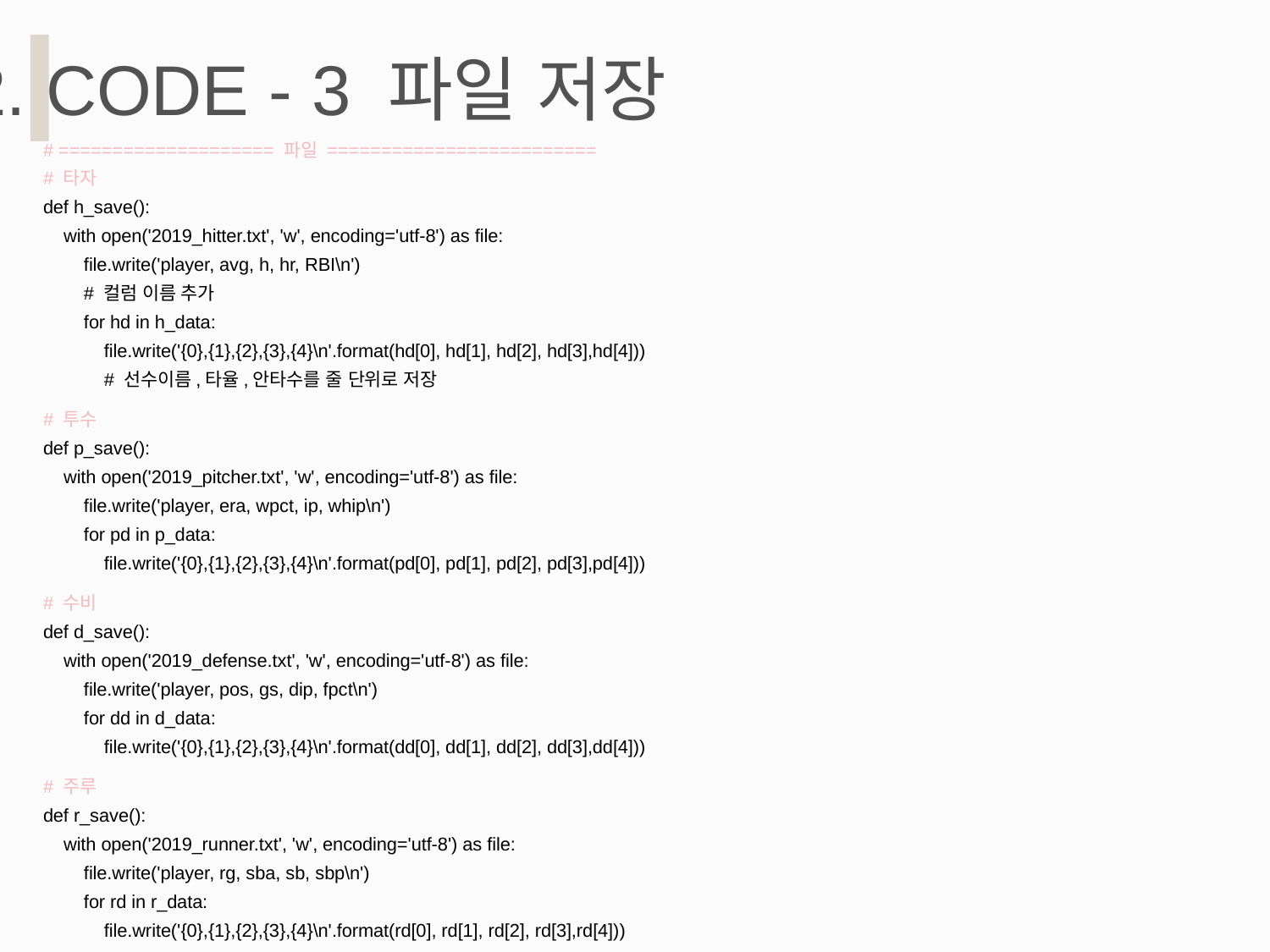

2. CODE - 3 파일 저장
# ==================== 파일 =========================
# 타자
def h_save():
    with open('2019_hitter.txt', 'w', encoding='utf-8') as file:
        file.write('player, avg, h, hr, RBI\n')
        # 컬럼 이름 추가
        for hd in h_data:
            file.write('{0},{1},{2},{3},{4}\n'.format(hd[0], hd[1], hd[2], hd[3],hd[4]))
            # 선수이름,타율,안타수를 줄 단위로 저장
# 투수
def p_save():
    with open('2019_pitcher.txt', 'w', encoding='utf-8') as file:
        file.write('player, era, wpct, ip, whip\n')
        for pd in p_data:
            file.write('{0},{1},{2},{3},{4}\n'.format(pd[0], pd[1], pd[2], pd[3],pd[4]))
# 수비
def d_save():
    with open('2019_defense.txt', 'w', encoding='utf-8') as file:
        file.write('player, pos, gs, dip, fpct\n')
        for dd in d_data:
            file.write('{0},{1},{2},{3},{4}\n'.format(dd[0], dd[1], dd[2], dd[3],dd[4]))
# 주루
def r_save():
    with open('2019_runner.txt', 'w', encoding='utf-8') as file:
        file.write('player, rg, sba, sb, sbp\n')
        for rd in r_data:
            file.write('{0},{1},{2},{3},{4}\n'.format(rd[0], rd[1], rd[2], rd[3],rd[4]))